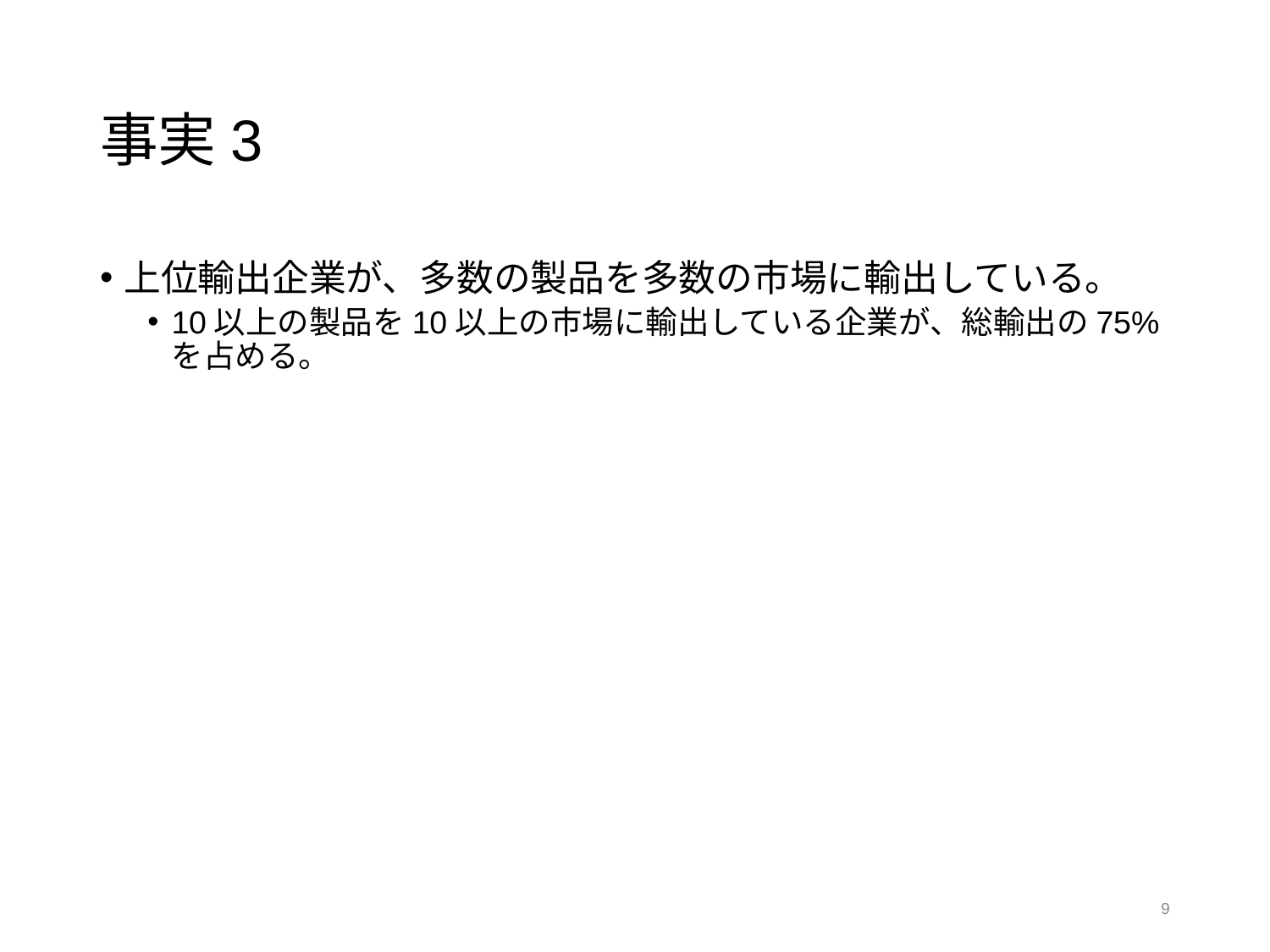

# 事実3
上位輸出企業が、多数の製品を多数の市場に輸出している。
10以上の製品を10以上の市場に輸出している企業が、総輸出の75%を占める。
9